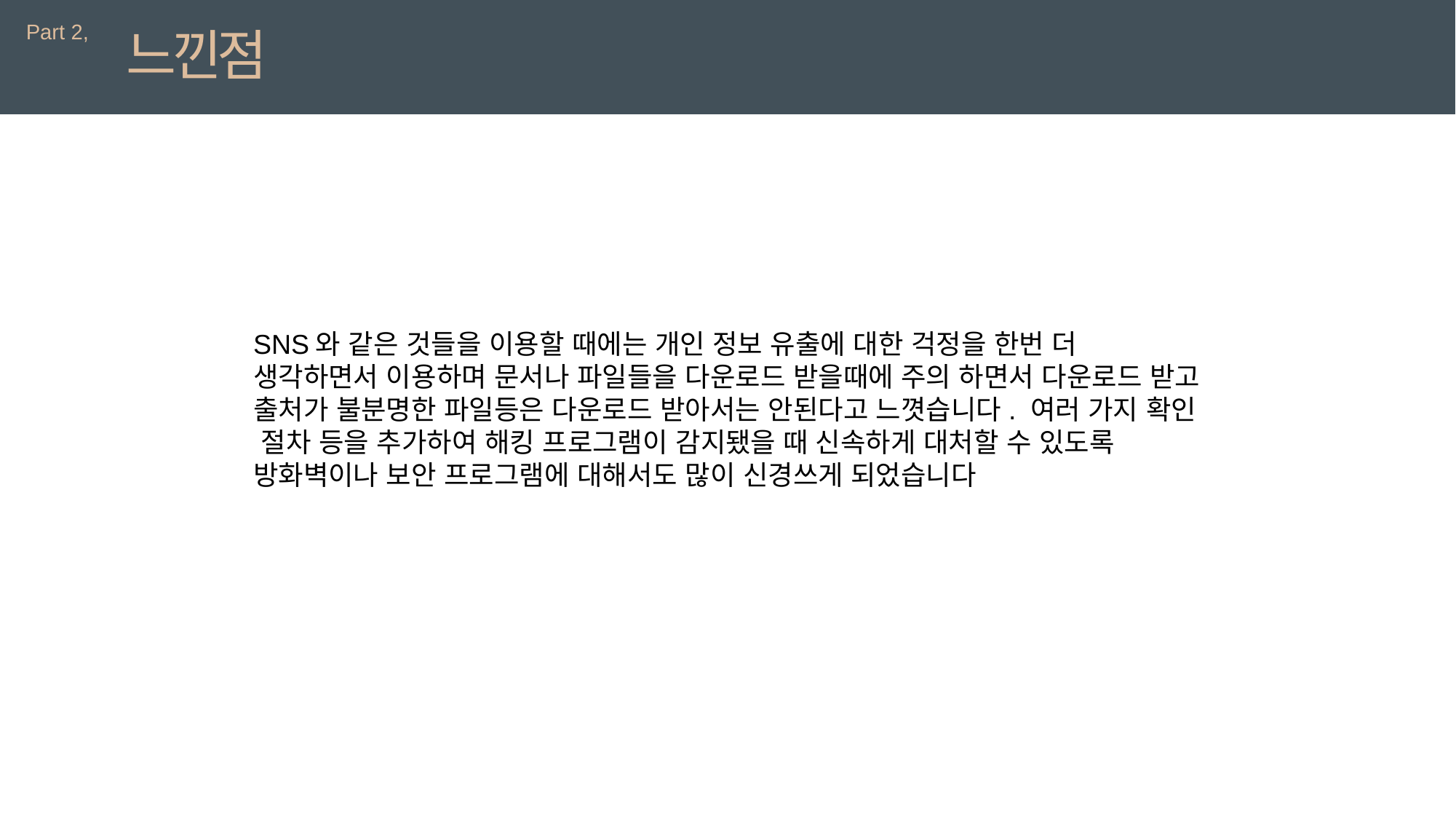

Part 2,
느낀점
SNS와 같은 것들을 이용할 때에는 개인 정보 유출에 대한 걱정을 한번 더 생각하면서 이용하며 문서나 파일들을 다운로드 받을때에 주의 하면서 다운로드 받고 출처가 불분명한 파일등은 다운로드 받아서는 안된다고 느꼇습니다. 여러 가지 확인 절차 등을 추가하여 해킹 프로그램이 감지됐을 때 신속하게 대처할 수 있도록 방화벽이나 보안 프로그램에 대해서도 많이 신경쓰게 되었습니다